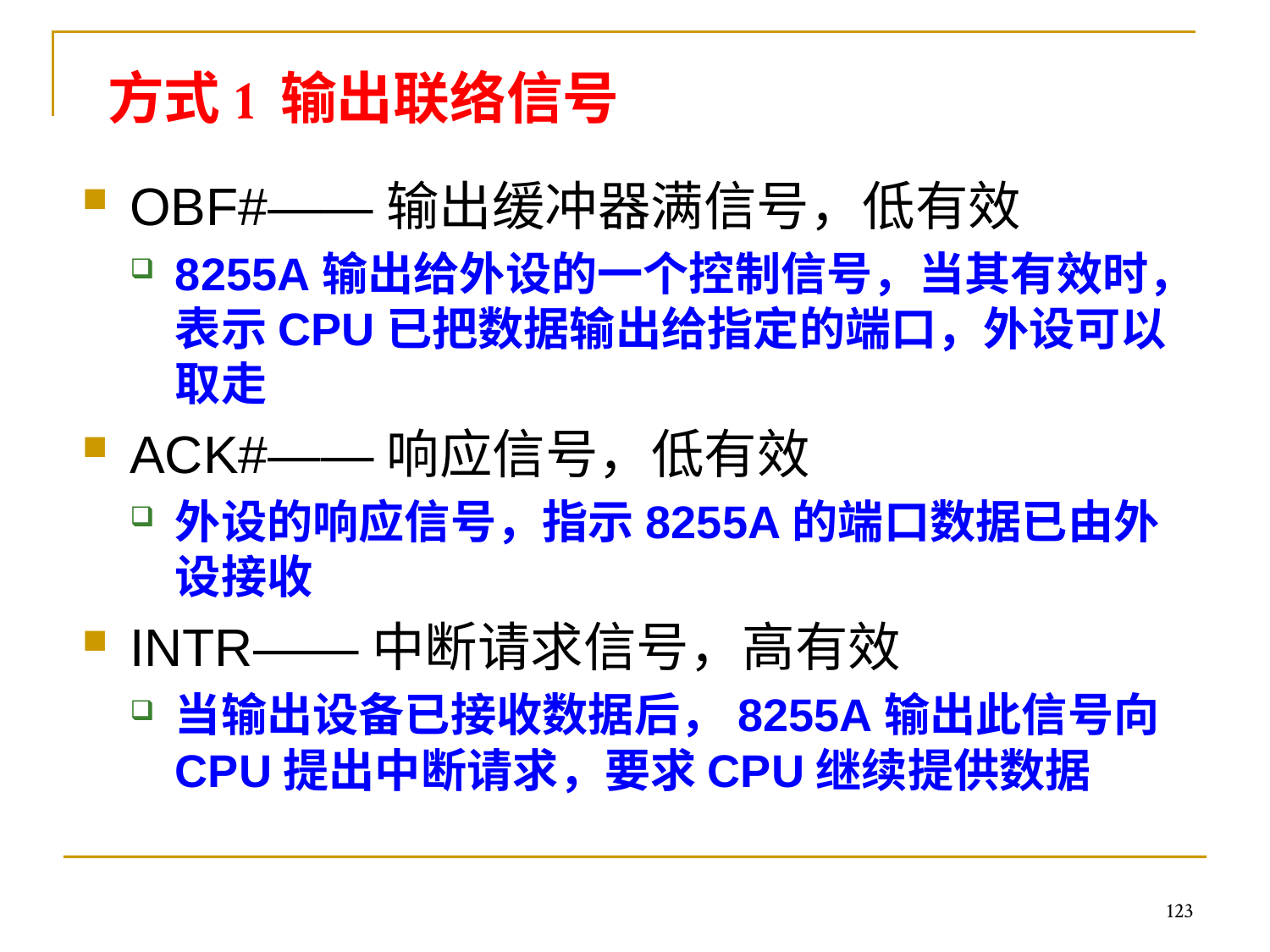

# 方式1 输出联络信号
OBF#——输出缓冲器满信号，低有效
8255A输出给外设的一个控制信号，当其有效时，表示CPU已把数据输出给指定的端口，外设可以取走
ACK#——响应信号，低有效
外设的响应信号，指示8255A的端口数据已由外设接收
INTR——中断请求信号，高有效
当输出设备已接收数据后，8255A输出此信号向CPU提出中断请求，要求CPU继续提供数据
123